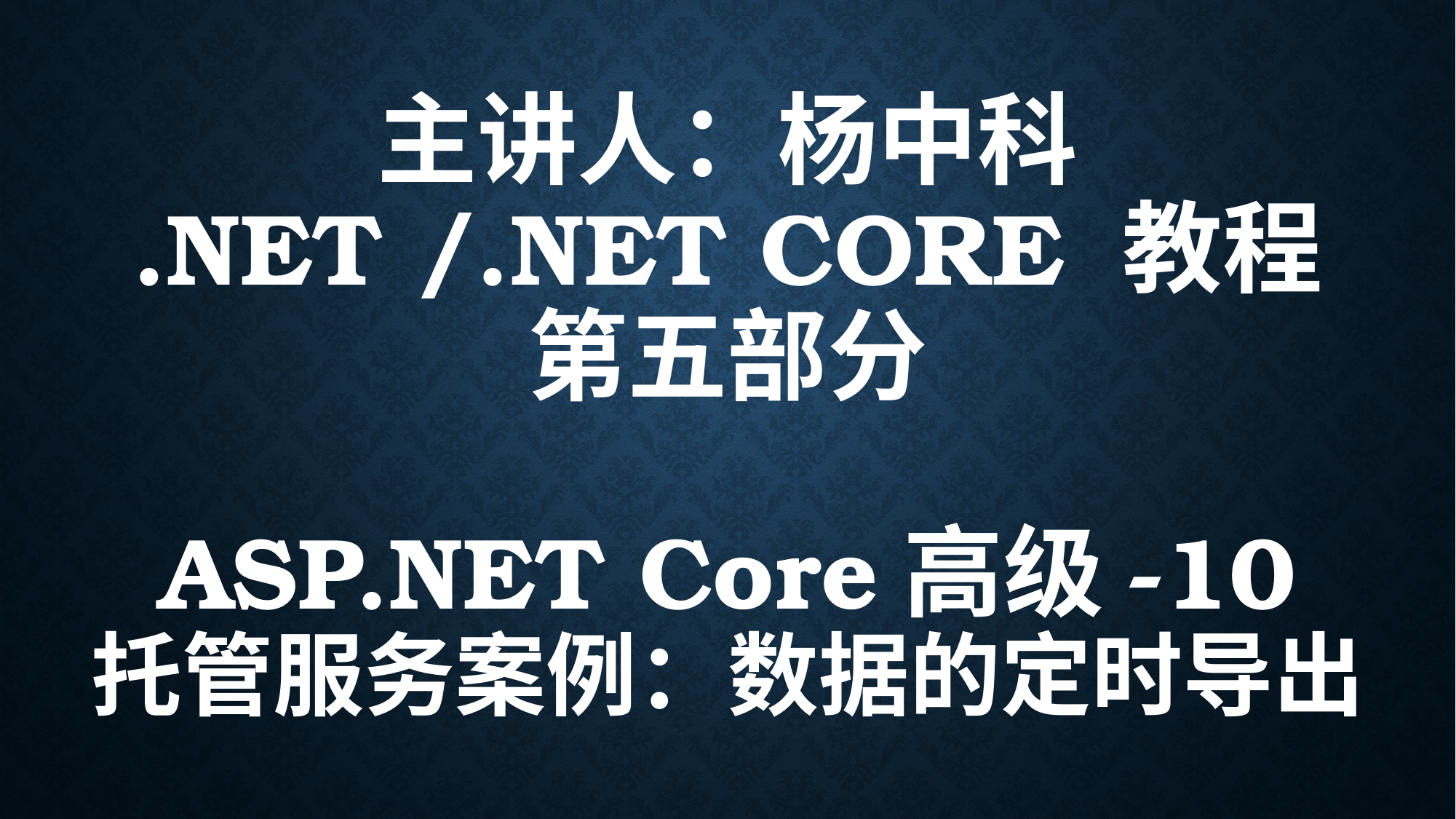

# 主讲人：杨中科 .NET /.NET Core 教程 第五部分 ASP.NET Core高级-10 托管服务案例：数据的定时导出